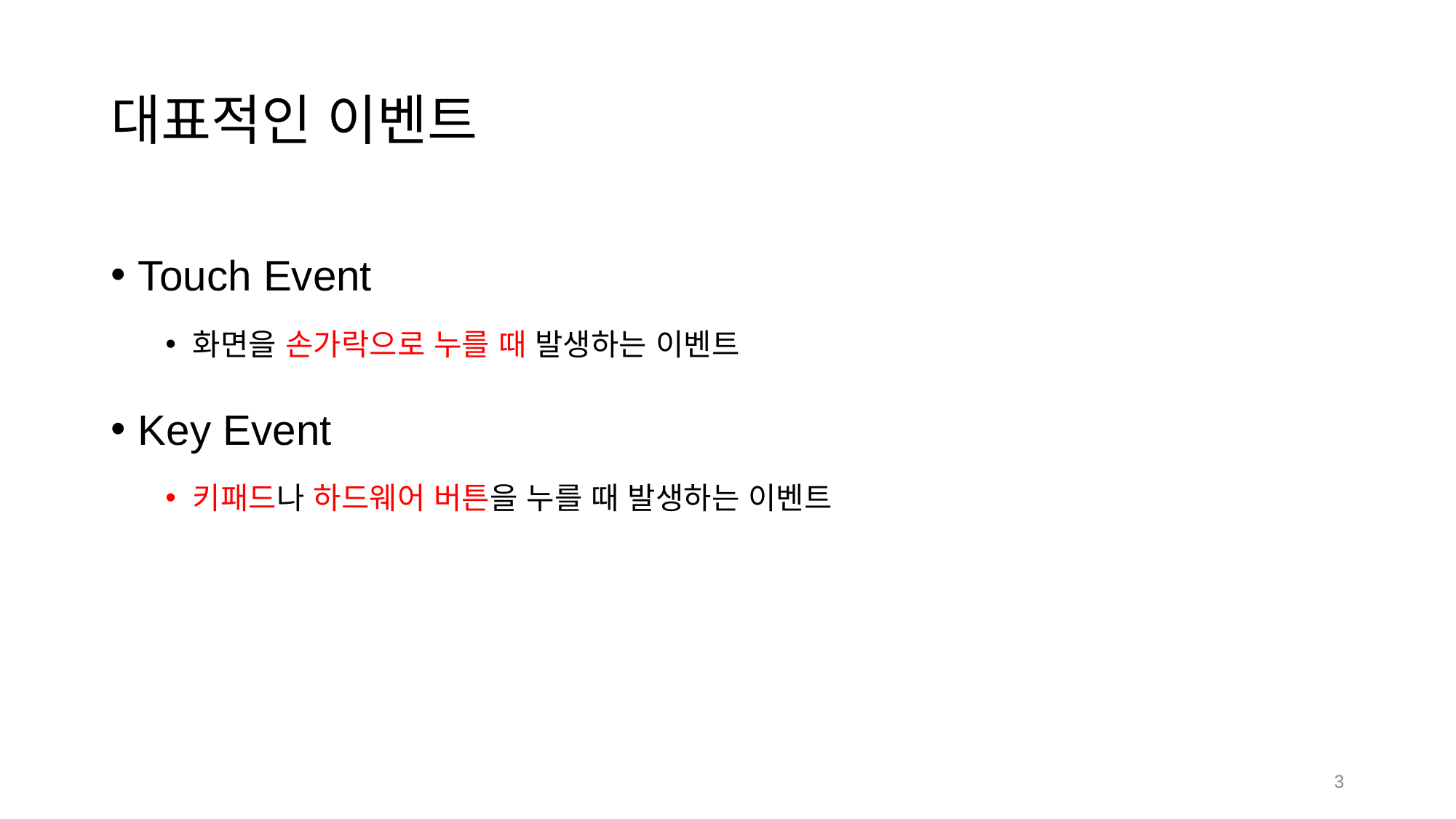

# 대표적인 이벤트
Touch Event
화면을 손가락으로 누를 때 발생하는 이벤트
Key Event
키패드나 하드웨어 버튼을 누를 때 발생하는 이벤트
3